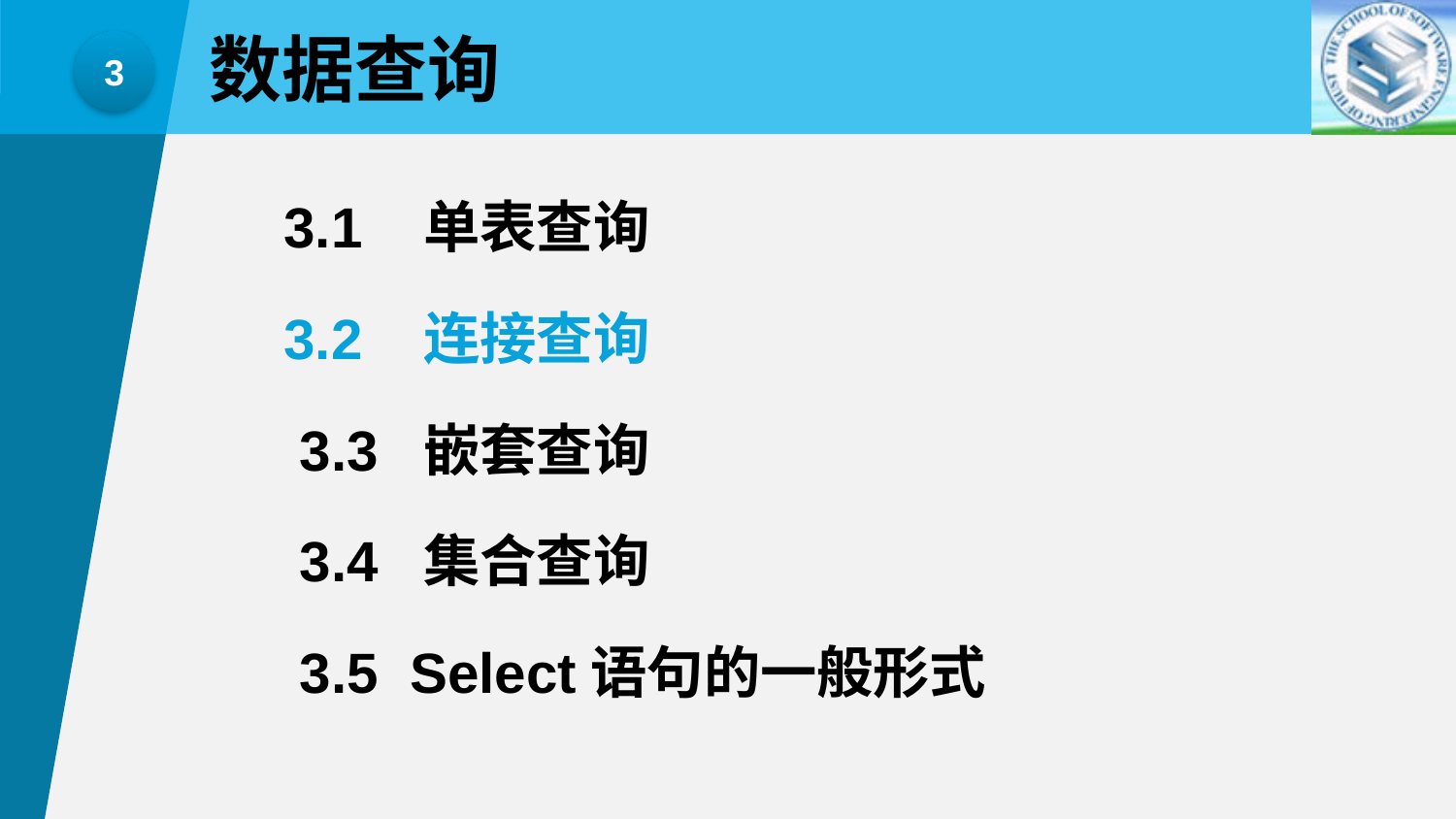

数据查询
3
3.1   单表查询
3.2   连接查询
 3.3  嵌套查询
 3.4  集合查询
 3.5  Select语句的一般形式